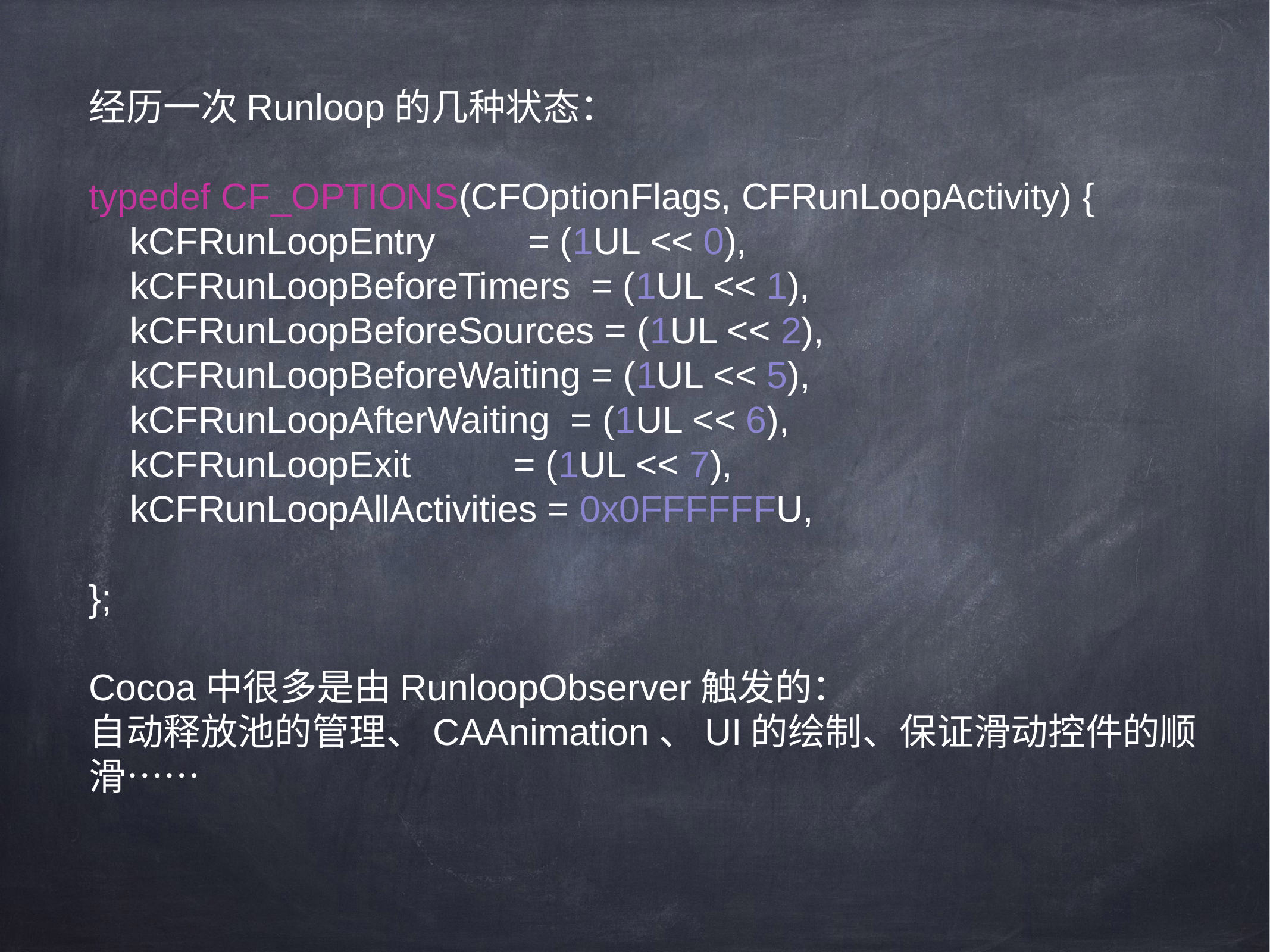

经历一次Runloop的几种状态：

typedef CF_OPTIONS(CFOptionFlags, CFRunLoopActivity) {
    kCFRunLoopEntry         = (1UL << 0),
    kCFRunLoopBeforeTimers  = (1UL << 1),
    kCFRunLoopBeforeSources = (1UL << 2),
    kCFRunLoopBeforeWaiting = (1UL << 5),
    kCFRunLoopAfterWaiting  = (1UL << 6),
    kCFRunLoopExit          = (1UL << 7),
    kCFRunLoopAllActivities = 0x0FFFFFFU,

};

Cocoa中很多是由RunloopObserver触发的：
自动释放池的管理、CAAnimation、UI的绘制、保证滑动控件的顺滑……